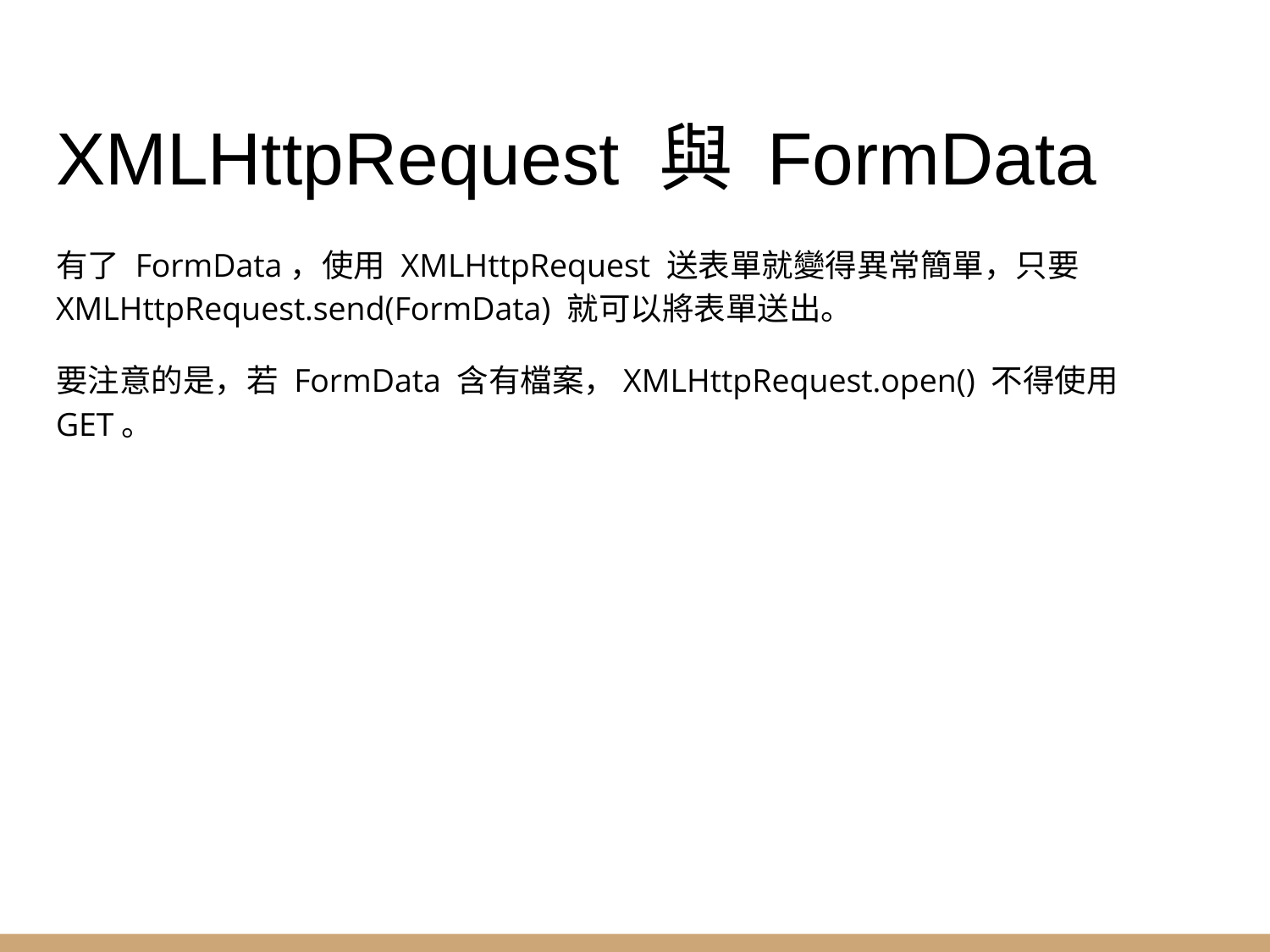

# XMLHttpRequest 與 FormData
有了 FormData，使用 XMLHttpRequest 送表單就變得異常簡單，只要 XMLHttpRequest.send(FormData) 就可以將表單送出。
要注意的是，若 FormData 含有檔案，XMLHttpRequest.open() 不得使用 GET。